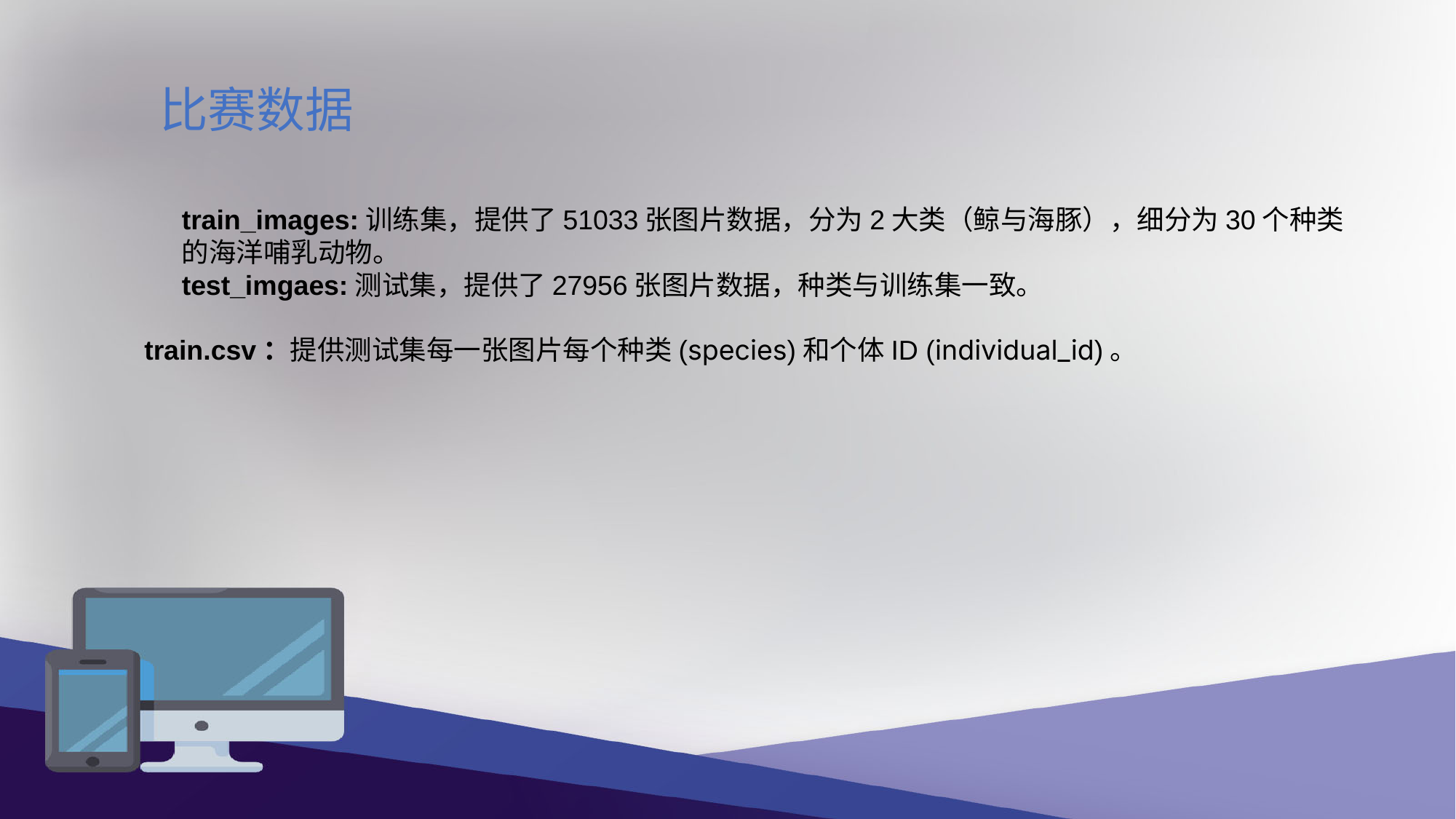

比赛数据
train_images:训练集，提供了51033张图片数据，分为2大类（鲸与海豚），细分为30个种类的海洋哺乳动物。
test_imgaes:测试集，提供了27956张图片数据，种类与训练集一致。
train.csv：提供测试集每一张图片每个种类(species)和个体ID (individual_id)。